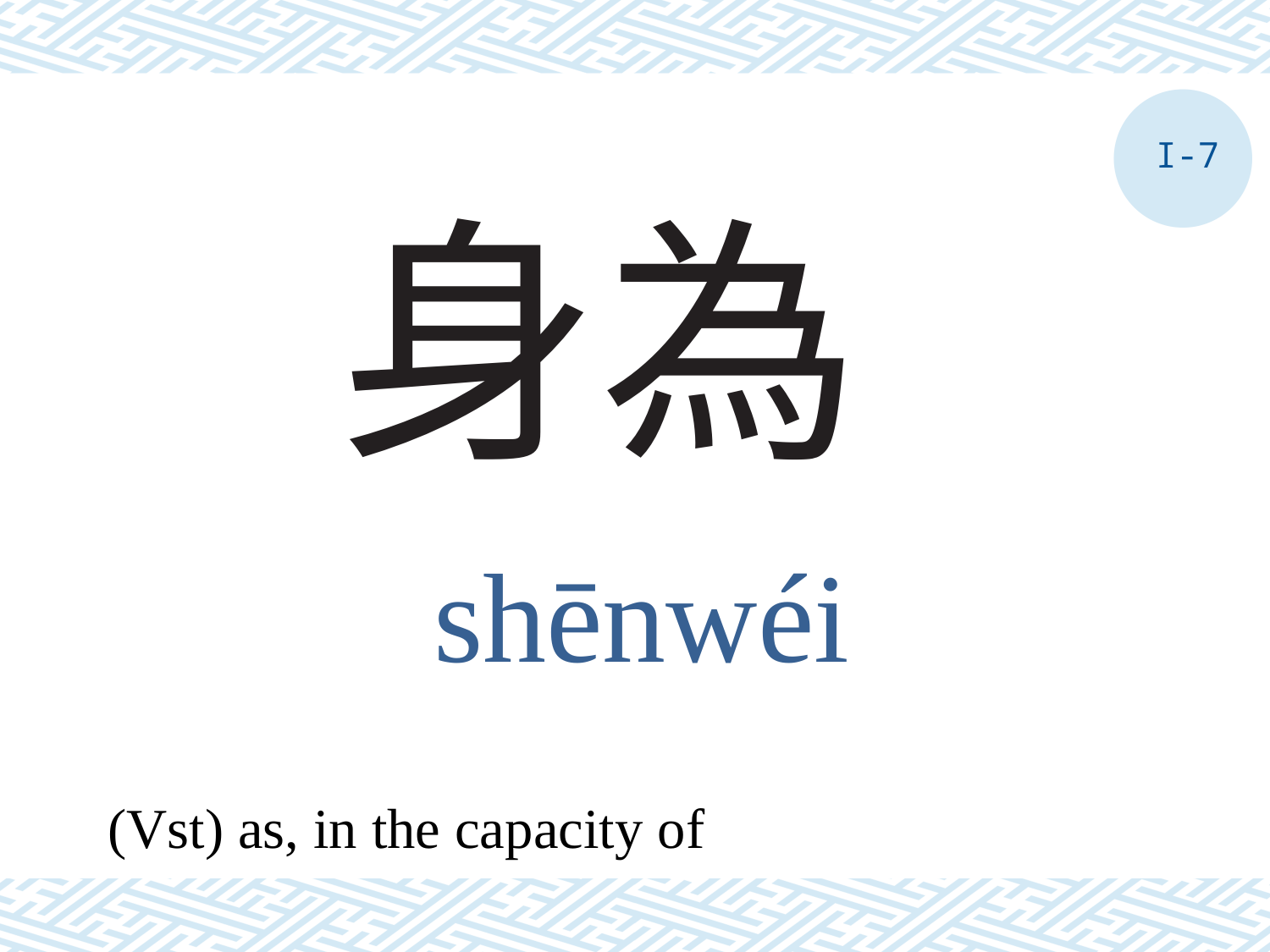

I-7

# 身為
shēnwéi
(Vst) as, in the capacity of